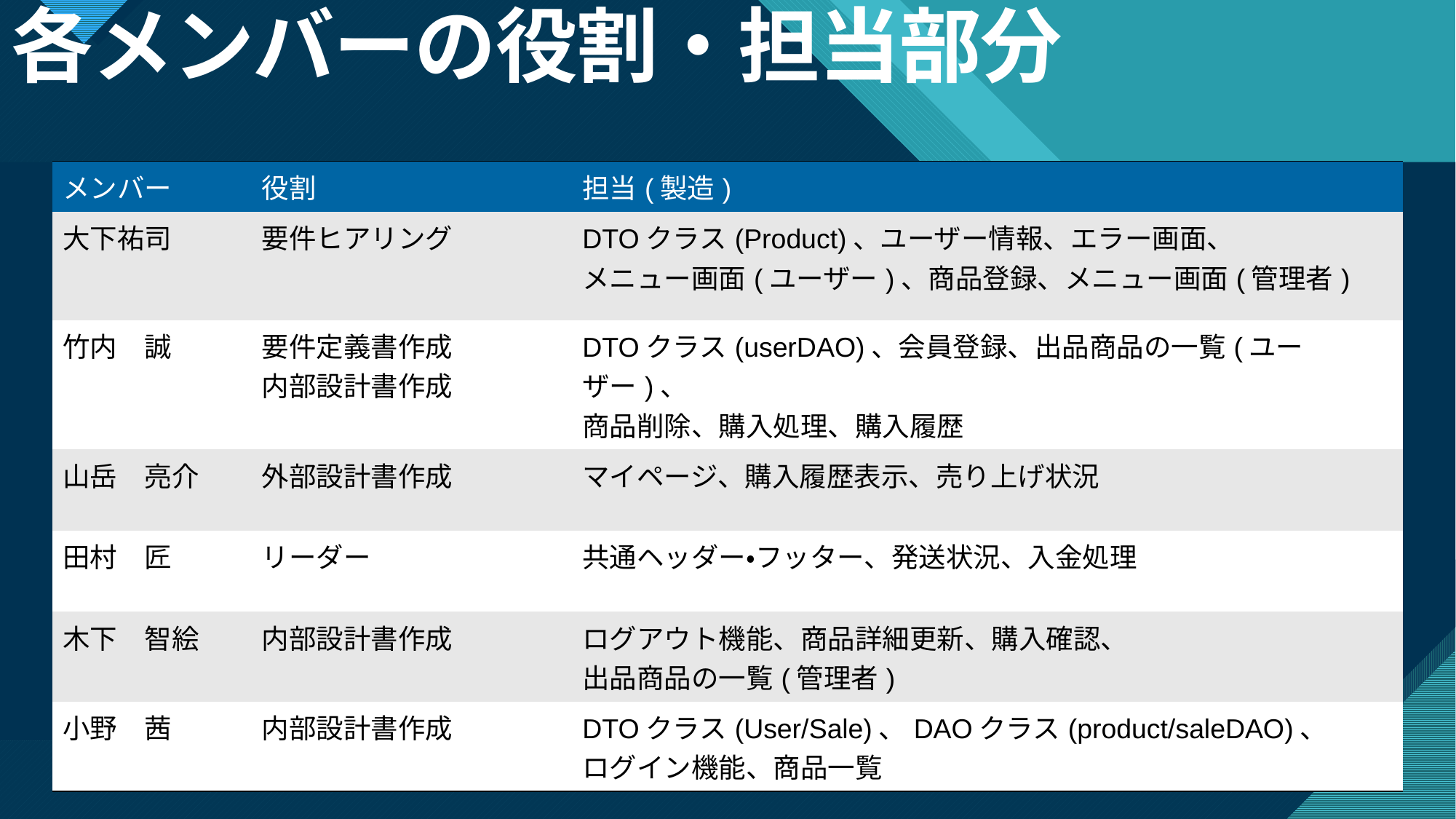

# 各メンバーの役割・担当部分
| メンバー | 役割 | 担当(製造) |
| --- | --- | --- |
| 大下祐司 | 要件ヒアリング | DTOクラス(Product)、ユーザー情報、エラー画面、 メニュー画面(ユーザー)、商品登録、メニュー画面(管理者) |
| 竹内　誠 | 要件定義書作成 内部設計書作成 | DTOクラス(userDAO)、会員登録、出品商品の一覧(ユーザー)、 商品削除、購入処理、購入履歴 |
| 山岳　亮介 | 外部設計書作成 | マイページ、購入履歴表示、売り上げ状況 |
| 田村　匠 | リーダー | 共通ヘッダー・フッター、発送状況、入金処理 |
| 木下　智絵 | 内部設計書作成 | ログアウト機能、商品詳細更新、購入確認、 出品商品の一覧(管理者) |
| 小野　茜 | 内部設計書作成 | DTOクラス(User/Sale)、DAOクラス(product/saleDAO)、 ログイン機能、商品一覧 |
14